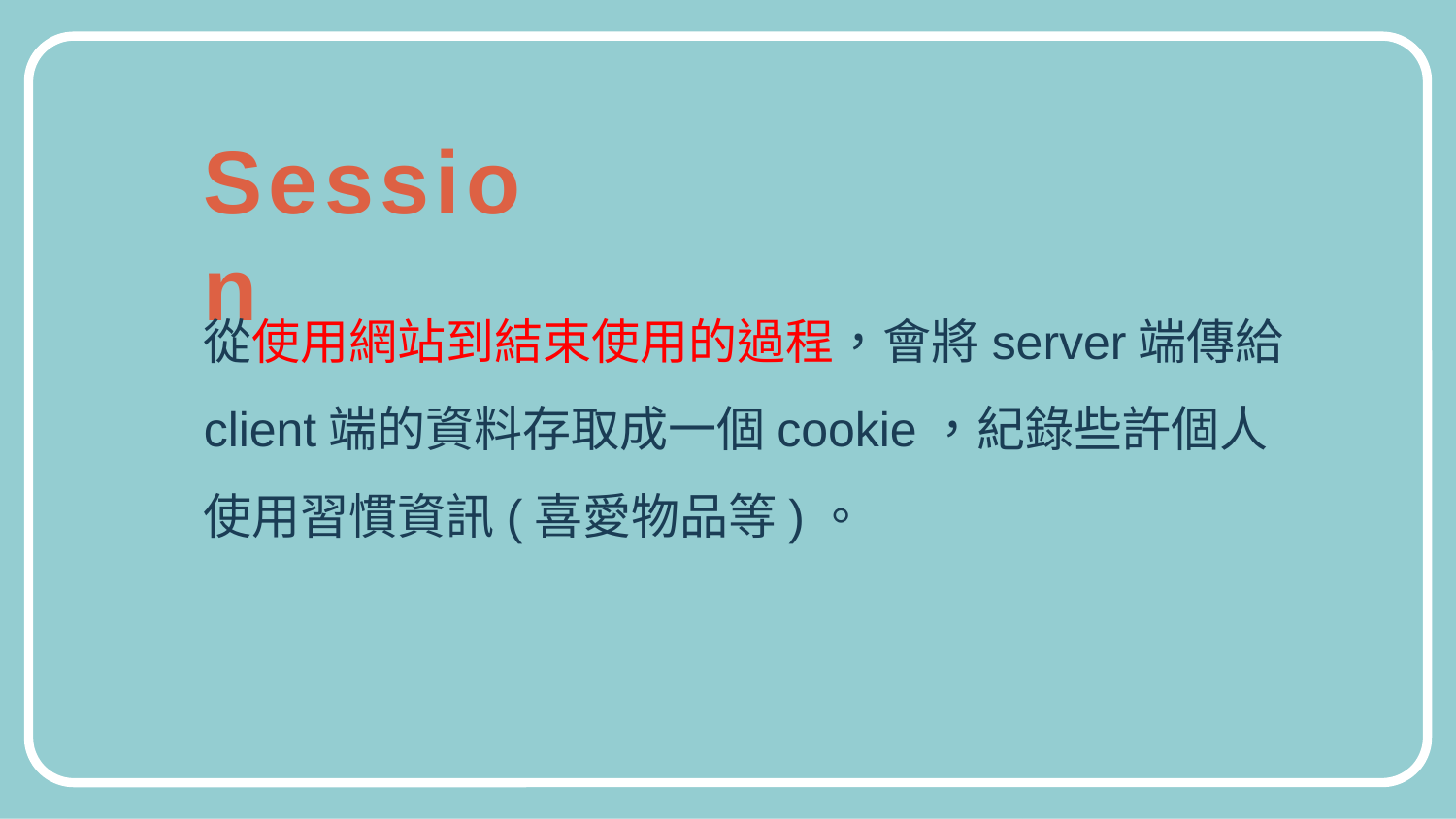

Session
從使用網站到結束使用的過程，會將server端傳給client端的資料存取成一個cookie，紀錄些許個人使用習慣資訊(喜愛物品等)。